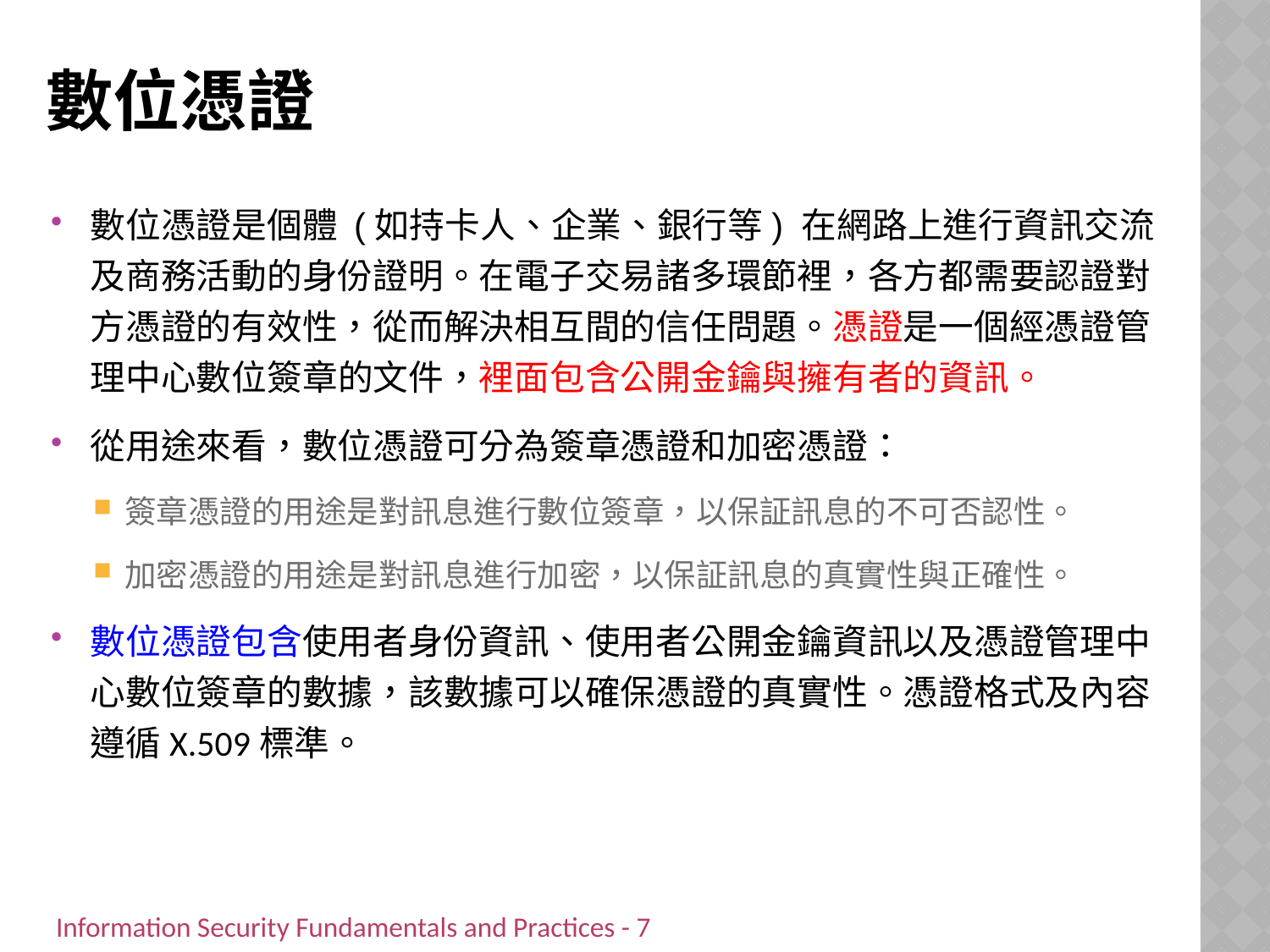

# 數位憑證
數位憑證是個體 (如持卡人、企業、銀行等) 在網路上進行資訊交流及商務活動的身份證明。在電子交易諸多環節裡，各方都需要認證對方憑證的有效性，從而解決相互間的信任問題。憑證是一個經憑證管理中心數位簽章的文件，裡面包含公開金鑰與擁有者的資訊。
從用途來看，數位憑證可分為簽章憑證和加密憑證：
簽章憑證的用途是對訊息進行數位簽章，以保証訊息的不可否認性。
加密憑證的用途是對訊息進行加密，以保証訊息的真實性與正確性。
數位憑證包含使用者身份資訊、使用者公開金鑰資訊以及憑證管理中心數位簽章的數據，該數據可以確保憑證的真實性。憑證格式及內容遵循X.509標準。